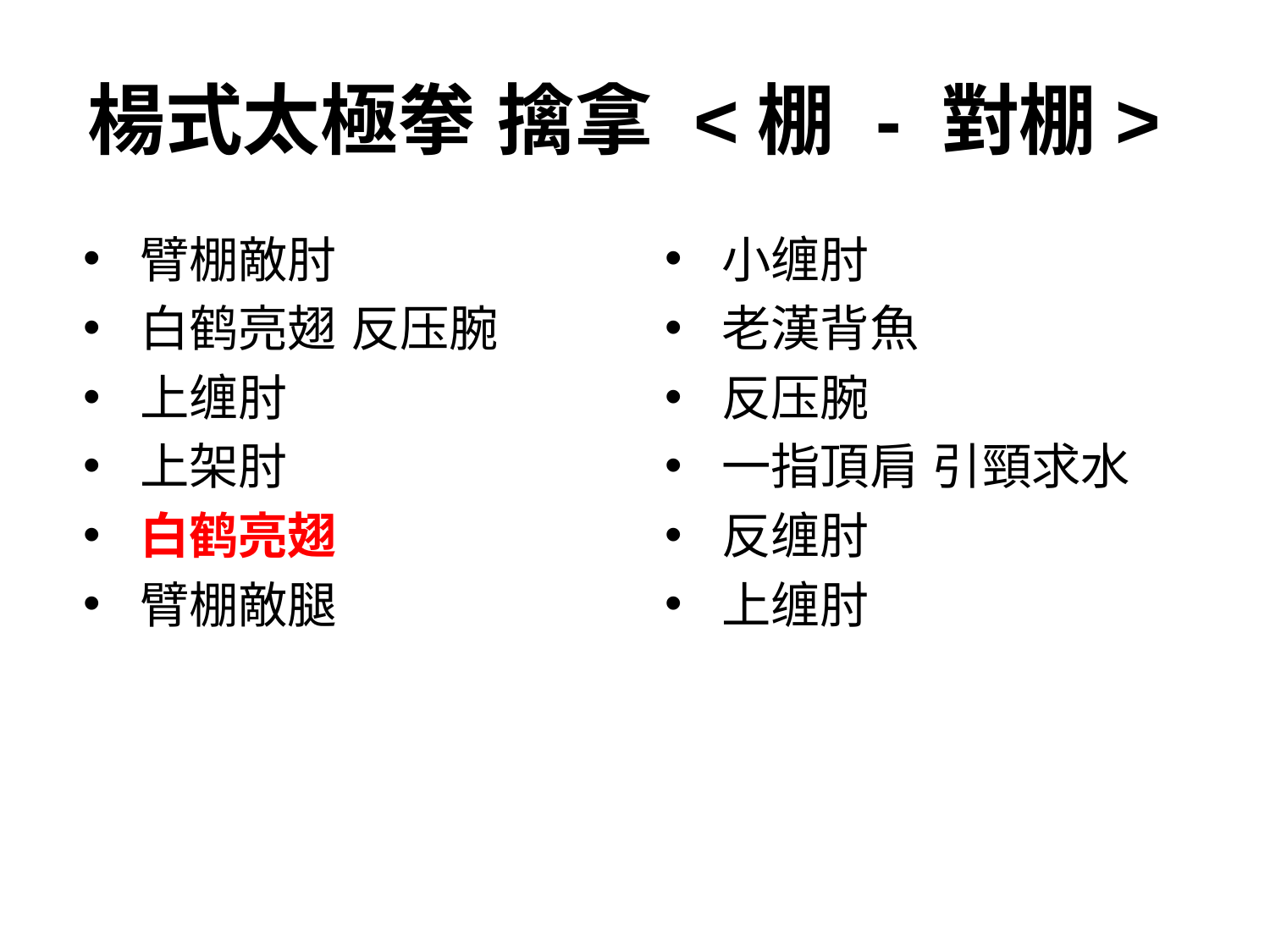

# 楊式太極拳 擒拿 <棚 - 對棚>
臂棚敵肘
白鹤亮翅 反压腕
上缠肘
上架肘
白鹤亮翅
臂棚敵腿

小缠肘
老漢背魚
反压腕
一指頂肩 引頸求水
反缠肘
上缠肘